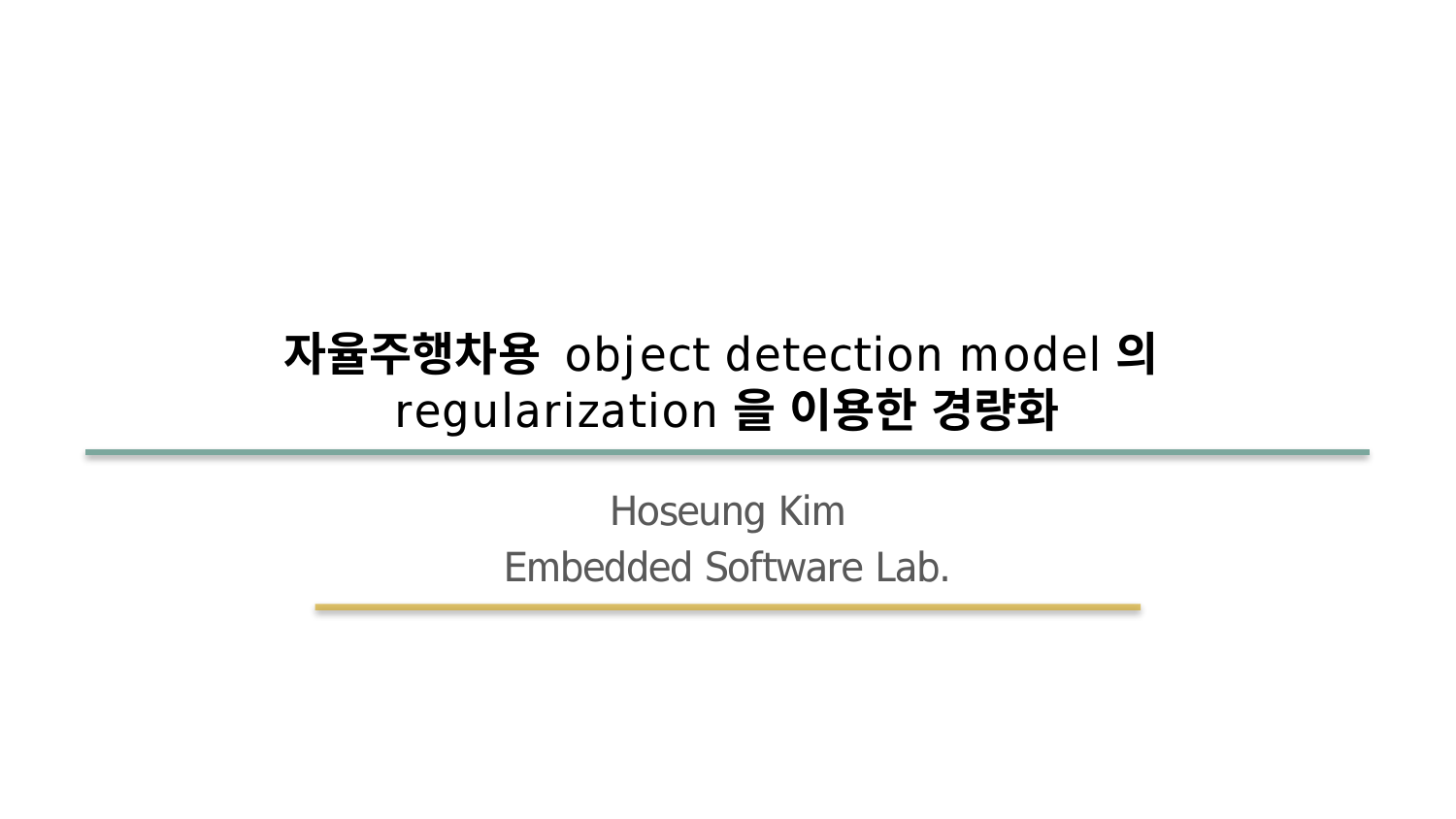

# 자율주행차용 object detection model의 regularization을 이용한 경량화
Hoseung Kim
Embedded Software Lab.